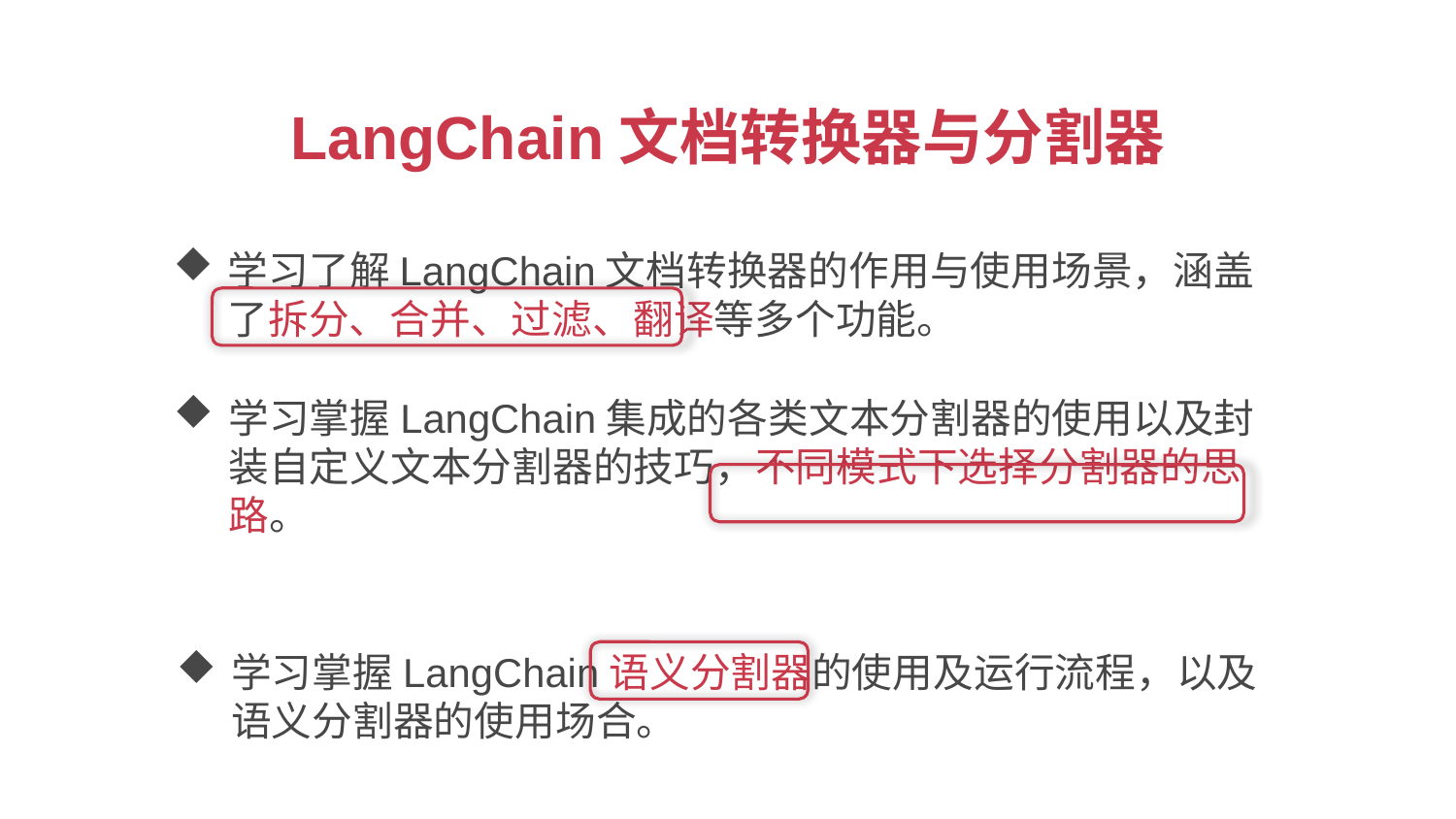

LangChain文档转换器与分割器
学习了解LangChain文档转换器的作用与使用场景，涵盖了拆分、合并、过滤、翻译等多个功能。

学习掌握LangChain集成的各类文本分割器的使用以及封装自定义文本分割器的技巧，不同模式下选择分割器的思路。

学习掌握LangChain语义分割器的使用及运行流程，以及语义分割器的使用场合。